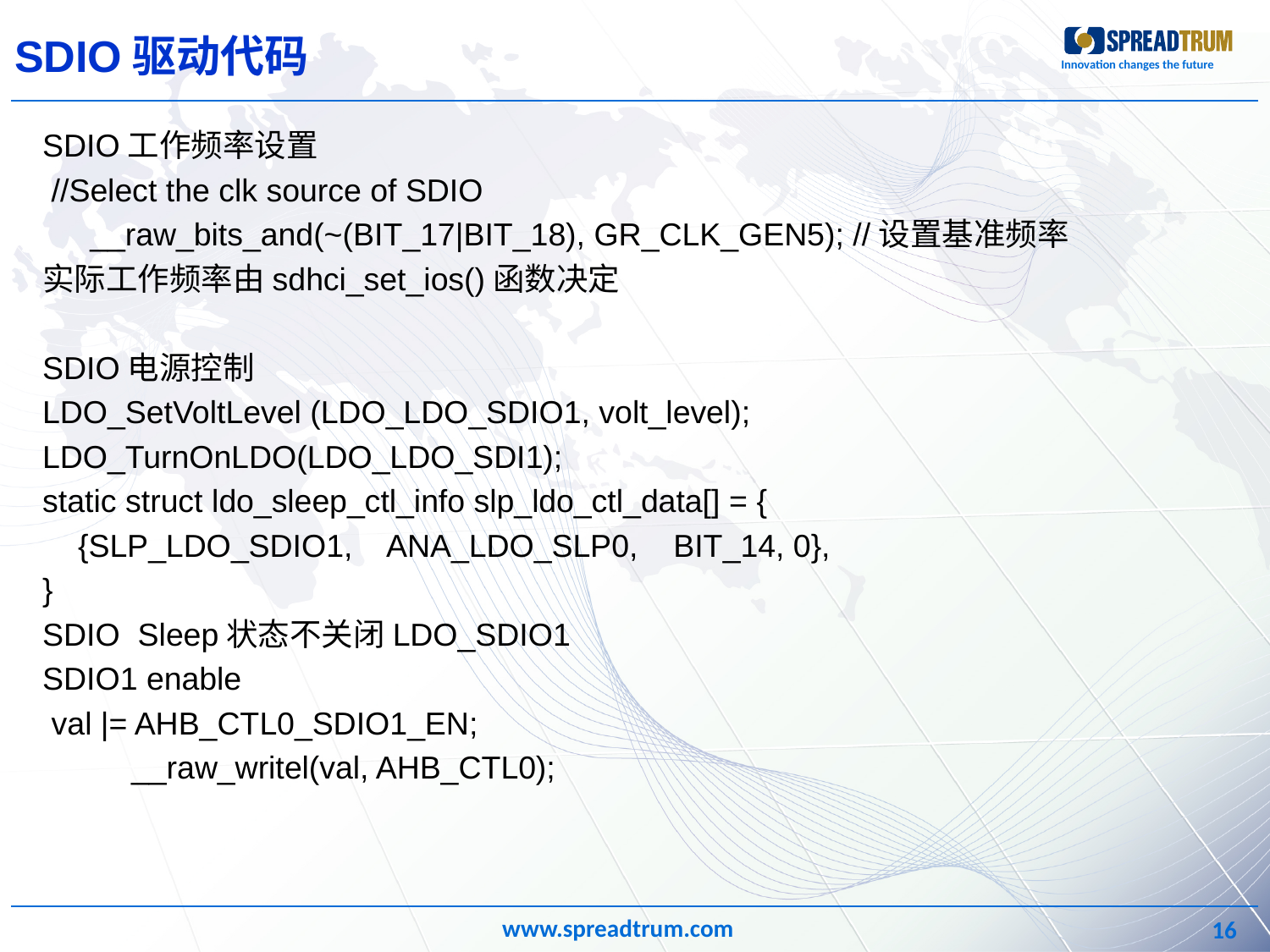

# SDIO驱动代码
SDIO工作频率设置
 //Select the clk source of SDIO
	__raw_bits_and(~(BIT_17|BIT_18), GR_CLK_GEN5); //设置基准频率
实际工作频率由sdhci_set_ios()函数决定

SDIO电源控制
LDO_SetVoltLevel (LDO_LDO_SDIO1, volt_level);
LDO_TurnOnLDO(LDO_LDO_SDI1);
static struct ldo_sleep_ctl_info slp_ldo_ctl_data[] = {
    {SLP_LDO_SDIO1,    ANA_LDO_SLP0,    BIT_14, 0},
}
SDIO  Sleep状态不关闭LDO_SDIO1
SDIO1 enable
 val |= AHB_CTL0_SDIO1_EN;
          __raw_writel(val, AHB_CTL0);